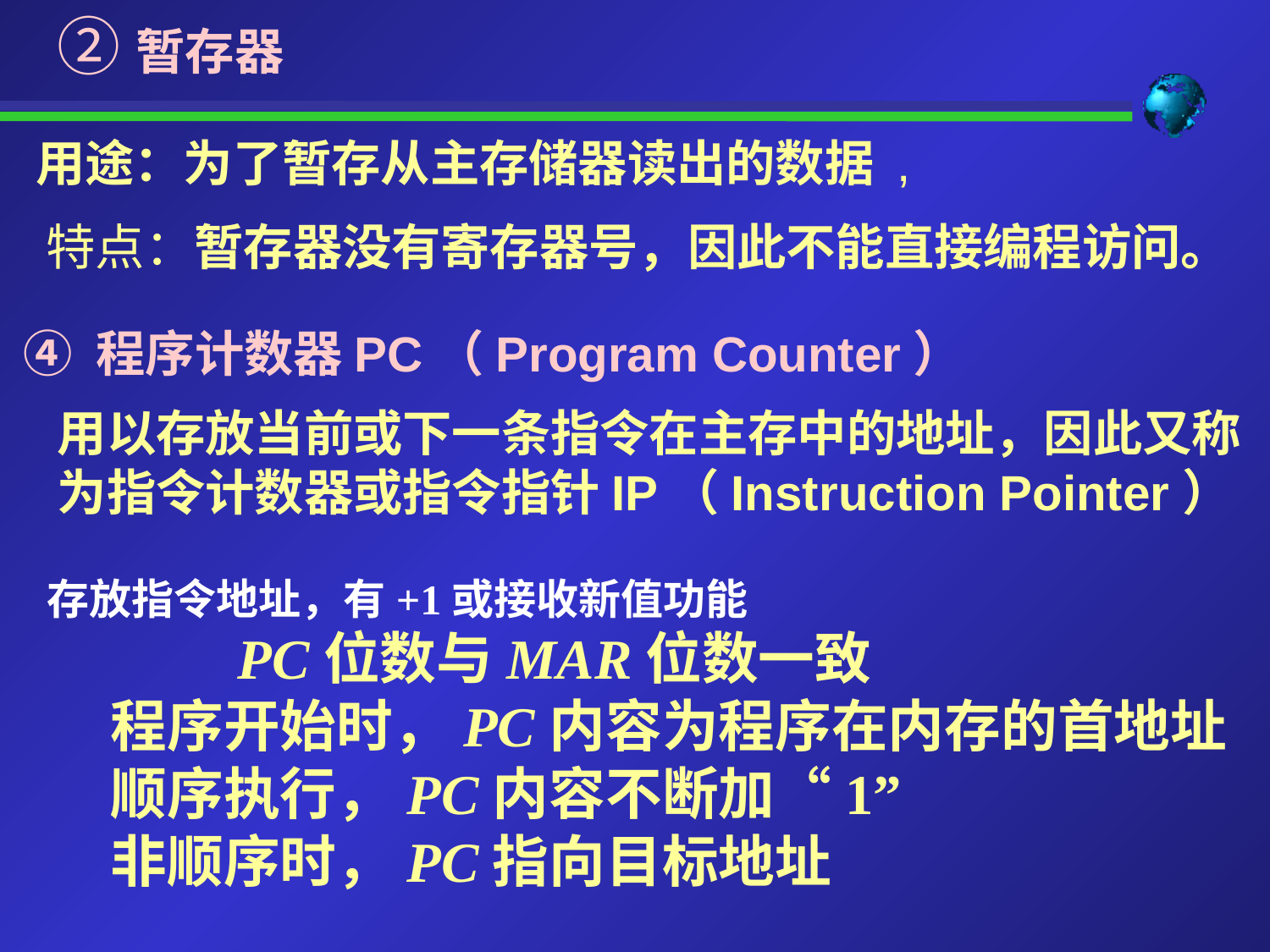

②暂存器
 用途：为了暂存从主存储器读出的数据 ,
  特点：暂存器没有寄存器号，因此不能直接编程访问。
 ④ 程序计数器PC（Program Counter）
用以存放当前或下一条指令在主存中的地址，因此又称为指令计数器或指令指针IP（Instruction Pointer）
存放指令地址，有+1或接收新值功能
	PC位数与MAR位数一致
程序开始时，PC内容为程序在内存的首地址
顺序执行，PC内容不断加“1”
非顺序时，PC指向目标地址
9